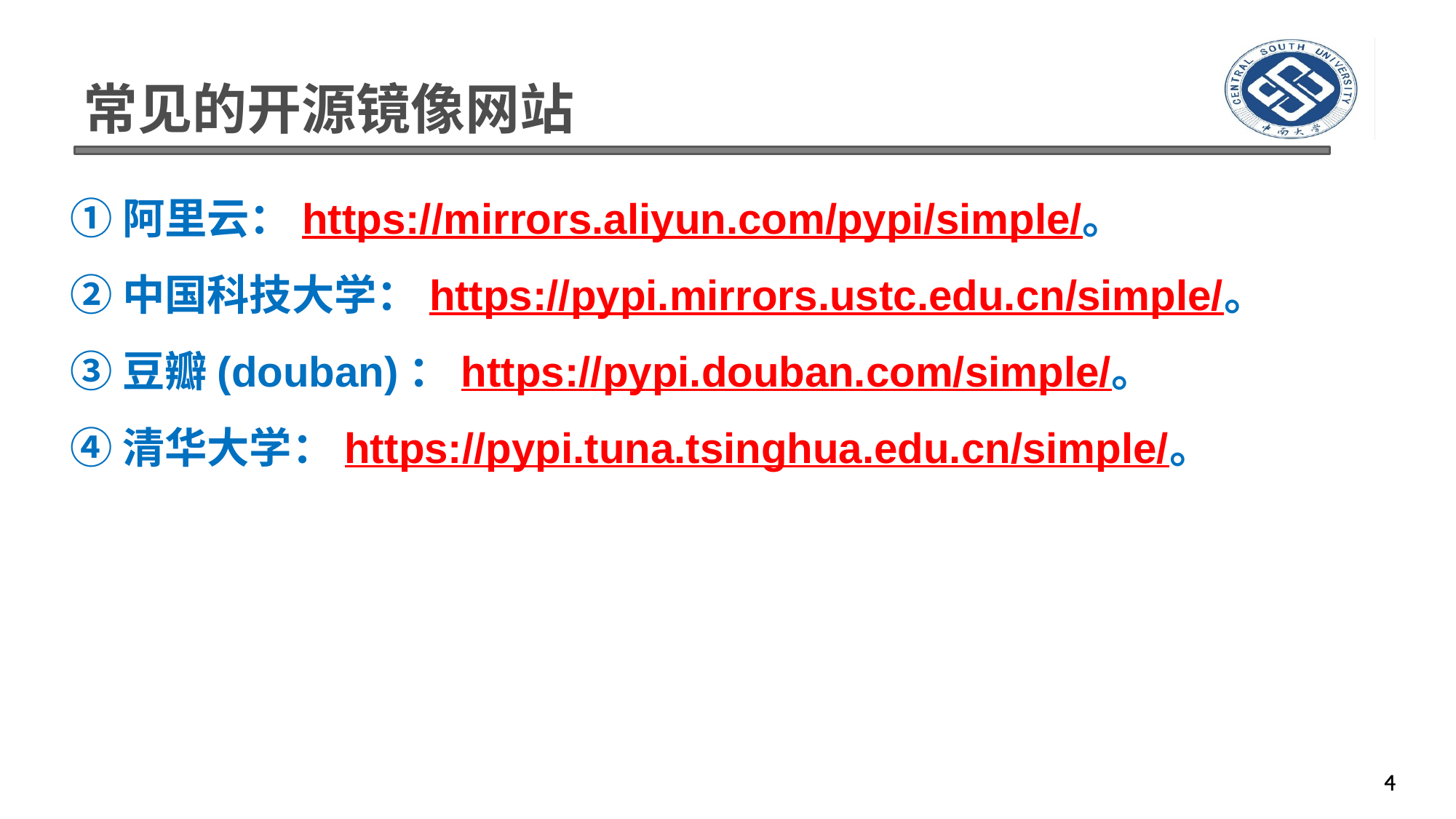

# 常见的开源镜像网站
①阿里云：https://mirrors.aliyun.com/pypi/simple/。
②中国科技大学：https://pypi.mirrors.ustc.edu.cn/simple/。
③豆瓣(douban)：https://pypi.douban.com/simple/。
④清华大学：https://pypi.tuna.tsinghua.edu.cn/simple/。

4